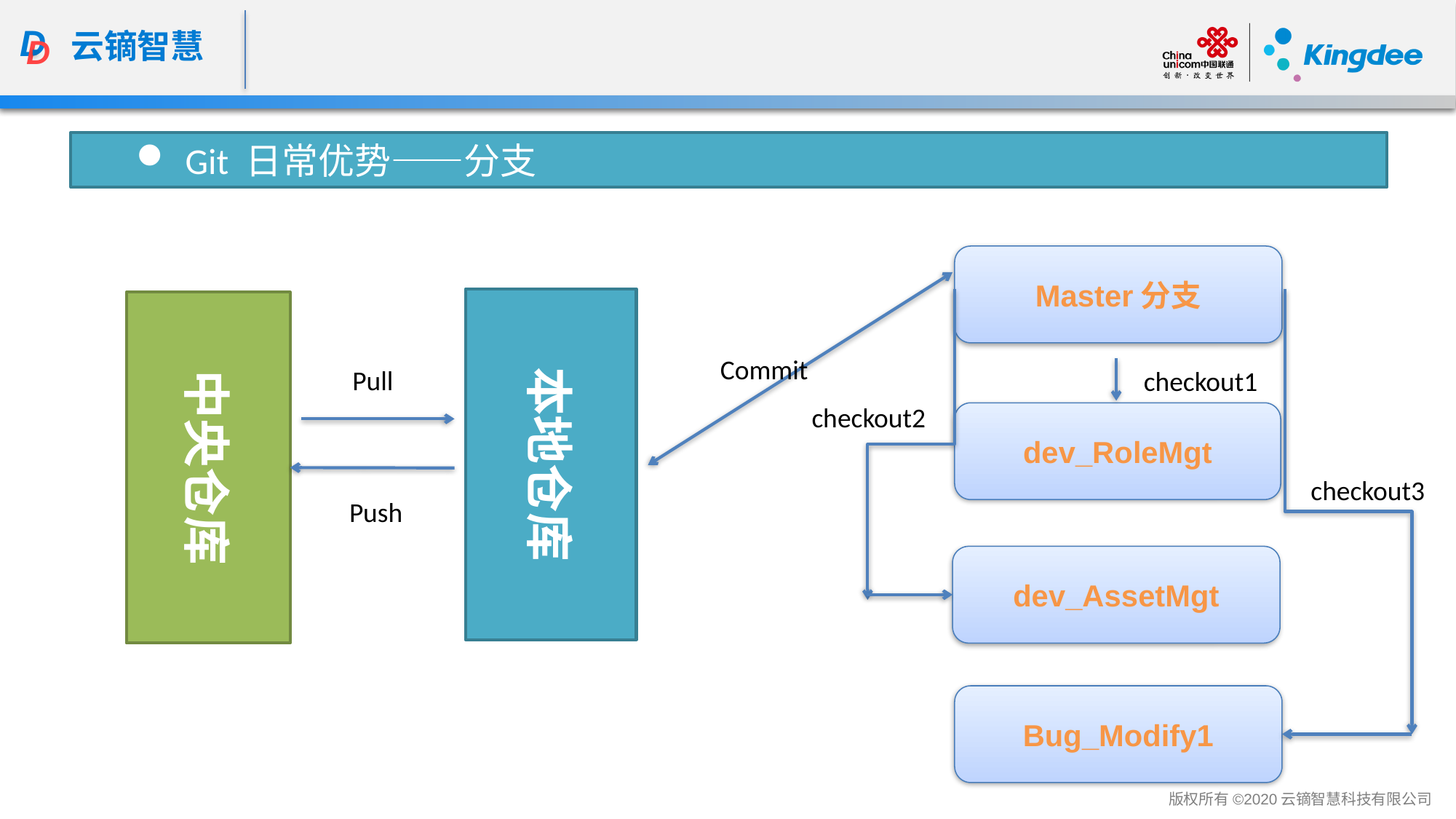

Git 日常优势——分支
Master分支
本地仓库
中央仓库
Commit
Pull
checkout1
checkout2
dev_RoleMgt
checkout3
Push
dev_AssetMgt
Bug_Modify1